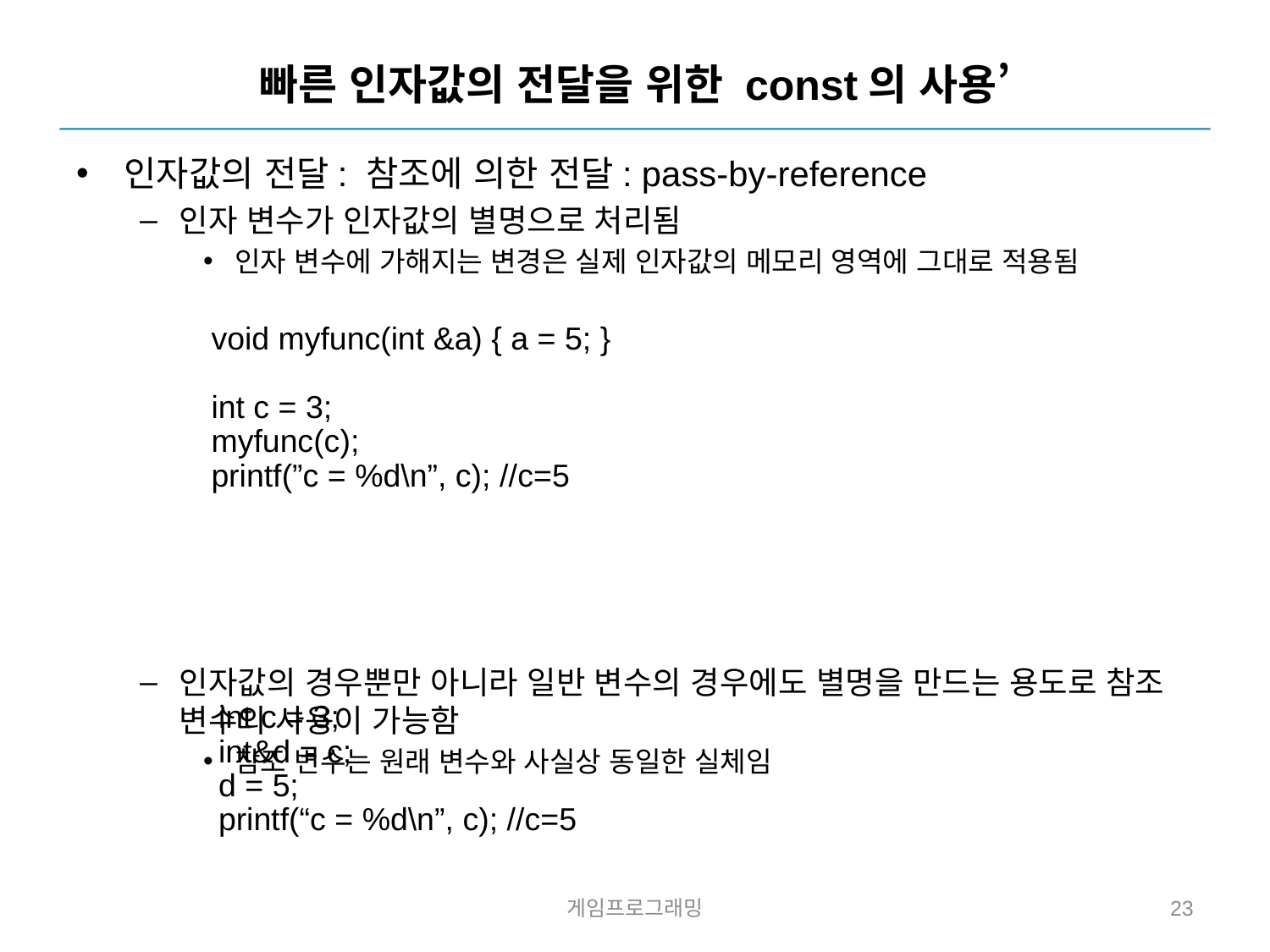

# 빠른 인자값의 전달을 위한 const의 사용’
인자값의 전달: 참조에 의한 전달: pass-by-reference
인자 변수가 인자값의 별명으로 처리됨
인자 변수에 가해지는 변경은 실제 인자값의 메모리 영역에 그대로 적용됨

인자값의 경우뿐만 아니라 일반 변수의 경우에도 별명을 만드는 용도로 참조 변수의 사용이 가능함
참조 변수는 원래 변수와 사실상 동일한 실체임

void myfunc(int &a) { a = 5; }

int c = 3;
myfunc(c);
printf(”c = %d\n”, c); //c=5
int c = 3;
int&d = c;
d = 5;
printf(“c = %d\n”, c); //c=5
게임프로그래밍
23